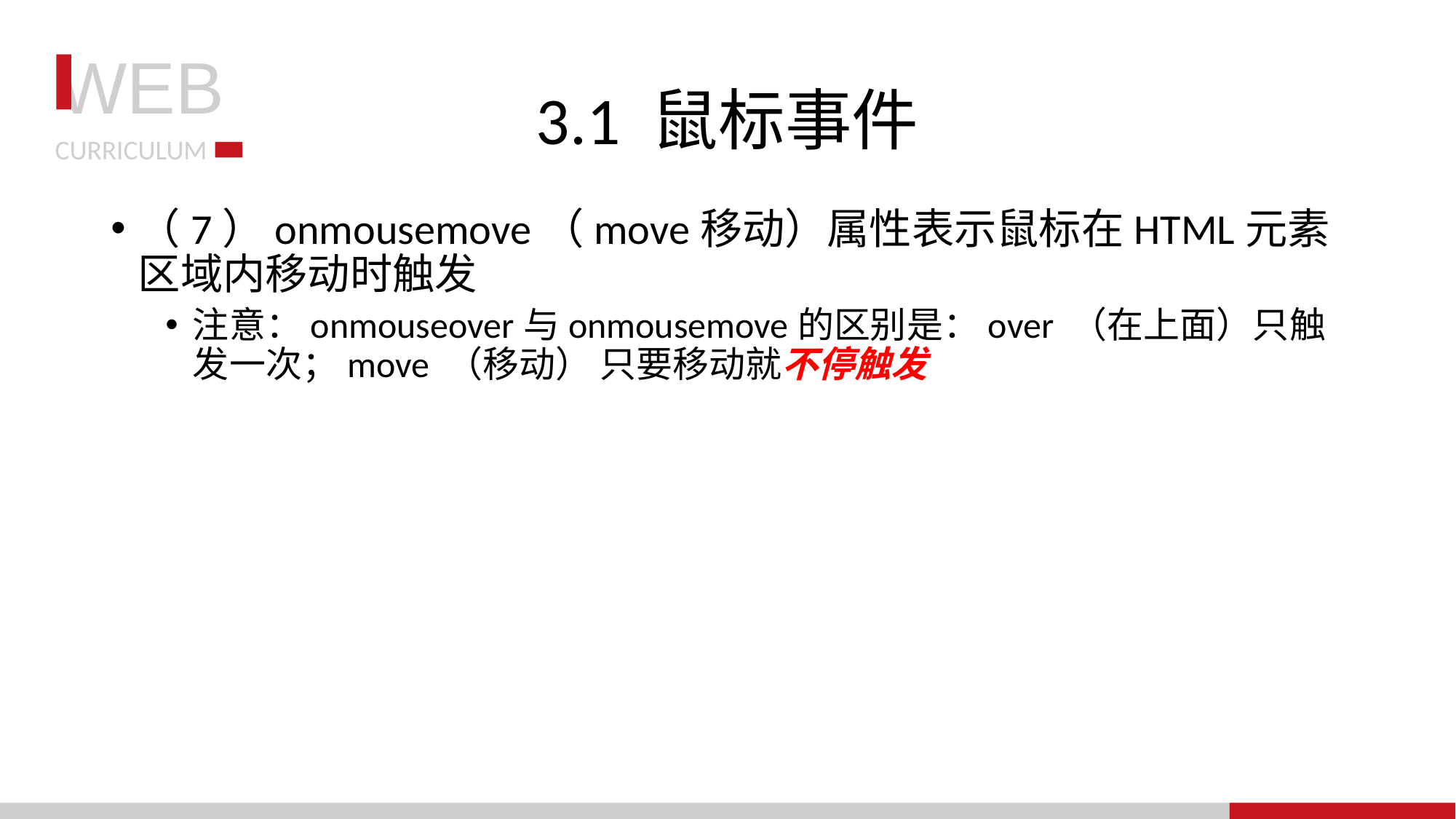

# 3.1 鼠标事件
（7）onmousemove（move移动）属性表示鼠标在HTML元素区域内移动时触发
注意：onmouseover与onmousemove的区别是：over （在上面）只触发一次；move （移动） 只要移动就不停触发